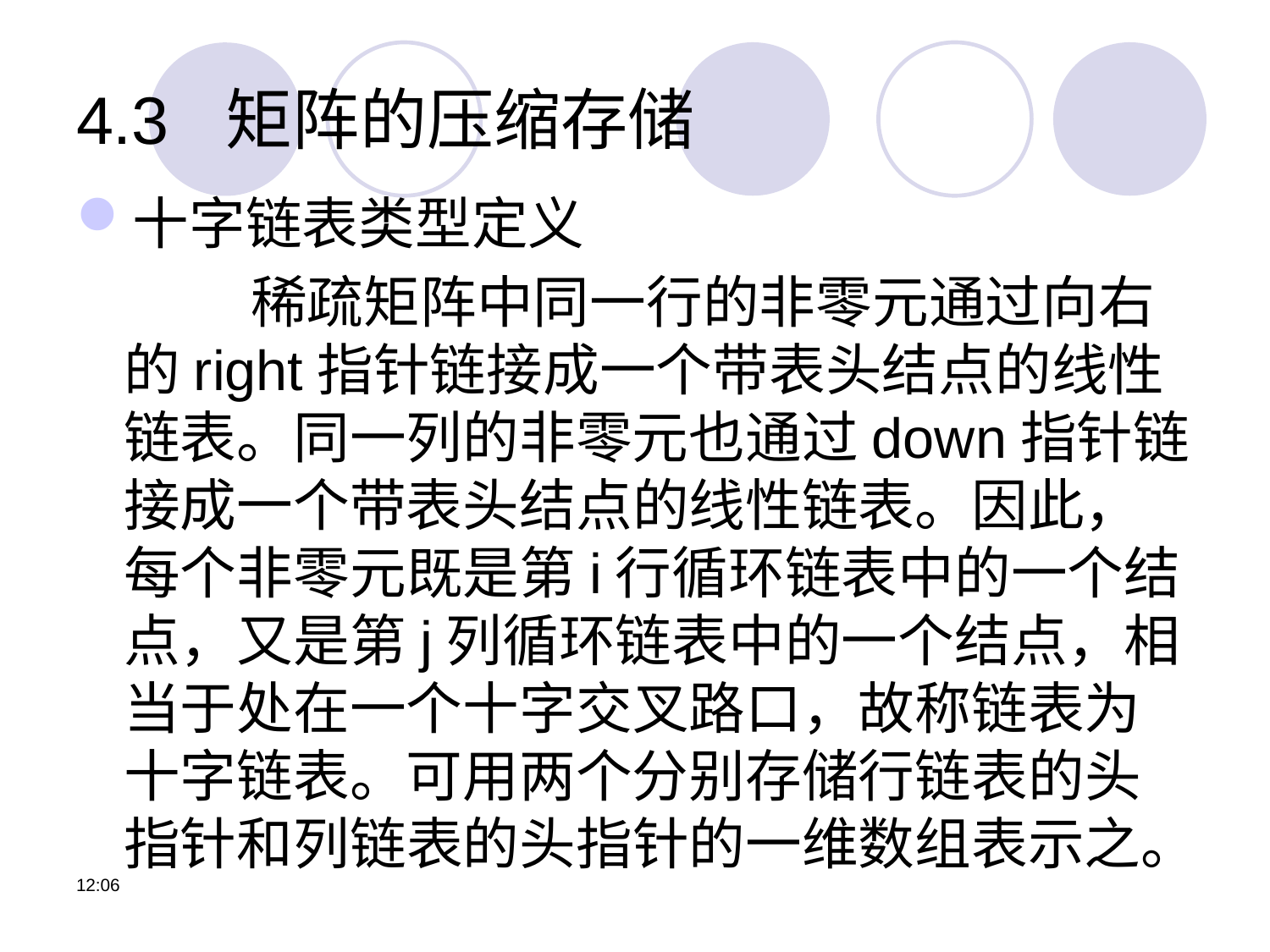

# 4.3 矩阵的压缩存储
十字链表类型定义
		稀疏矩阵中同一行的非零元通过向右的right指针链接成一个带表头结点的线性链表。同一列的非零元也通过down指针链接成一个带表头结点的线性链表。因此，每个非零元既是第i行循环链表中的一个结点，又是第j列循环链表中的一个结点，相当于处在一个十字交叉路口，故称链表为十字链表。可用两个分别存储行链表的头指针和列链表的头指针的一维数组表示之。
12:06